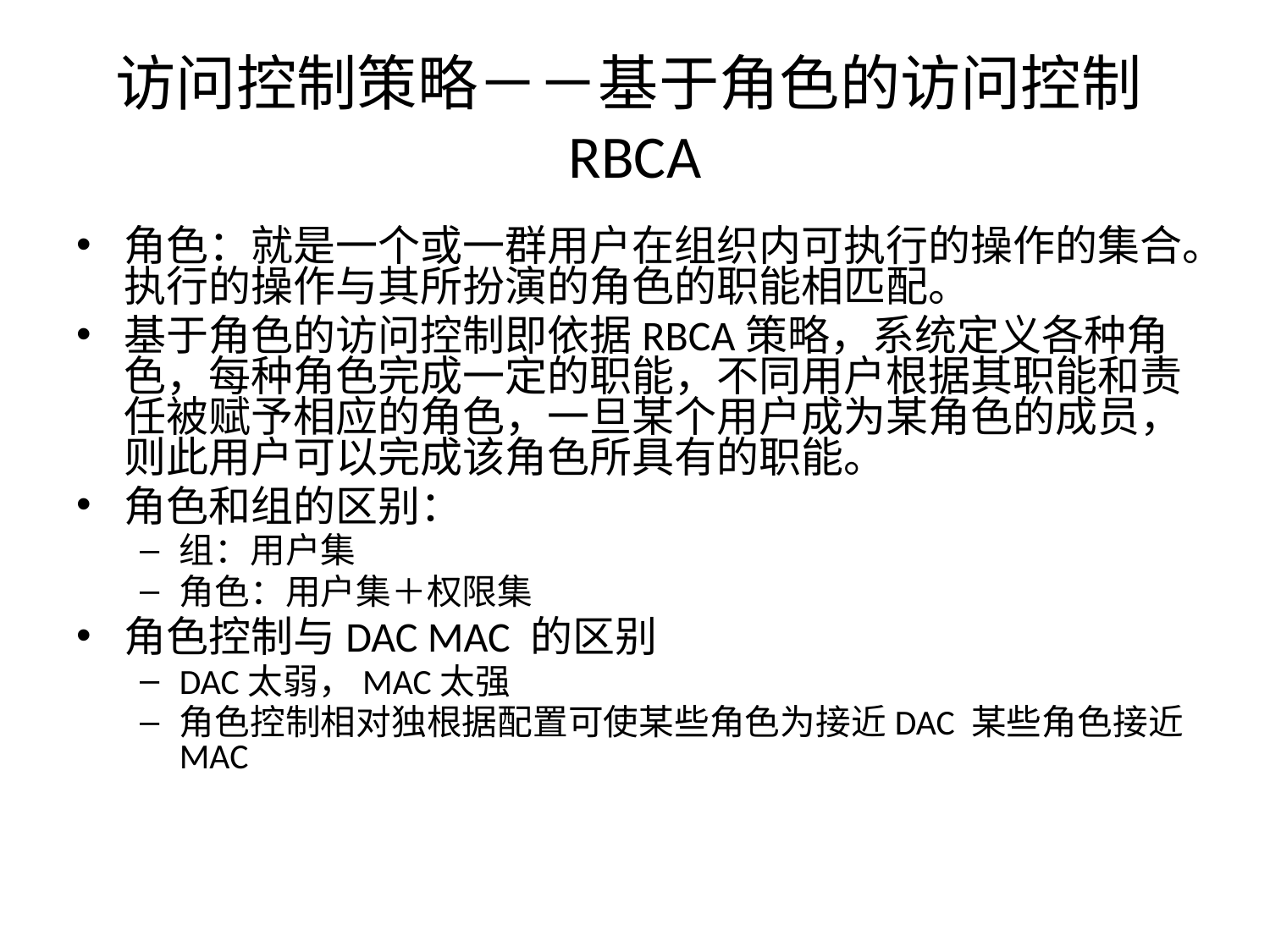

# 访问控制策略－－基于角色的访问控制RBCA
角色：就是一个或一群用户在组织内可执行的操作的集合。执行的操作与其所扮演的角色的职能相匹配。
基于角色的访问控制即依据RBCA策略，系统定义各种角色，每种角色完成一定的职能，不同用户根据其职能和责任被赋予相应的角色，一旦某个用户成为某角色的成员，则此用户可以完成该角色所具有的职能。
角色和组的区别：
组：用户集
角色：用户集＋权限集
角色控制与DAC MAC 的区别
DAC太弱，MAC太强
角色控制相对独根据配置可使某些角色为接近DAC 某些角色接近MAC